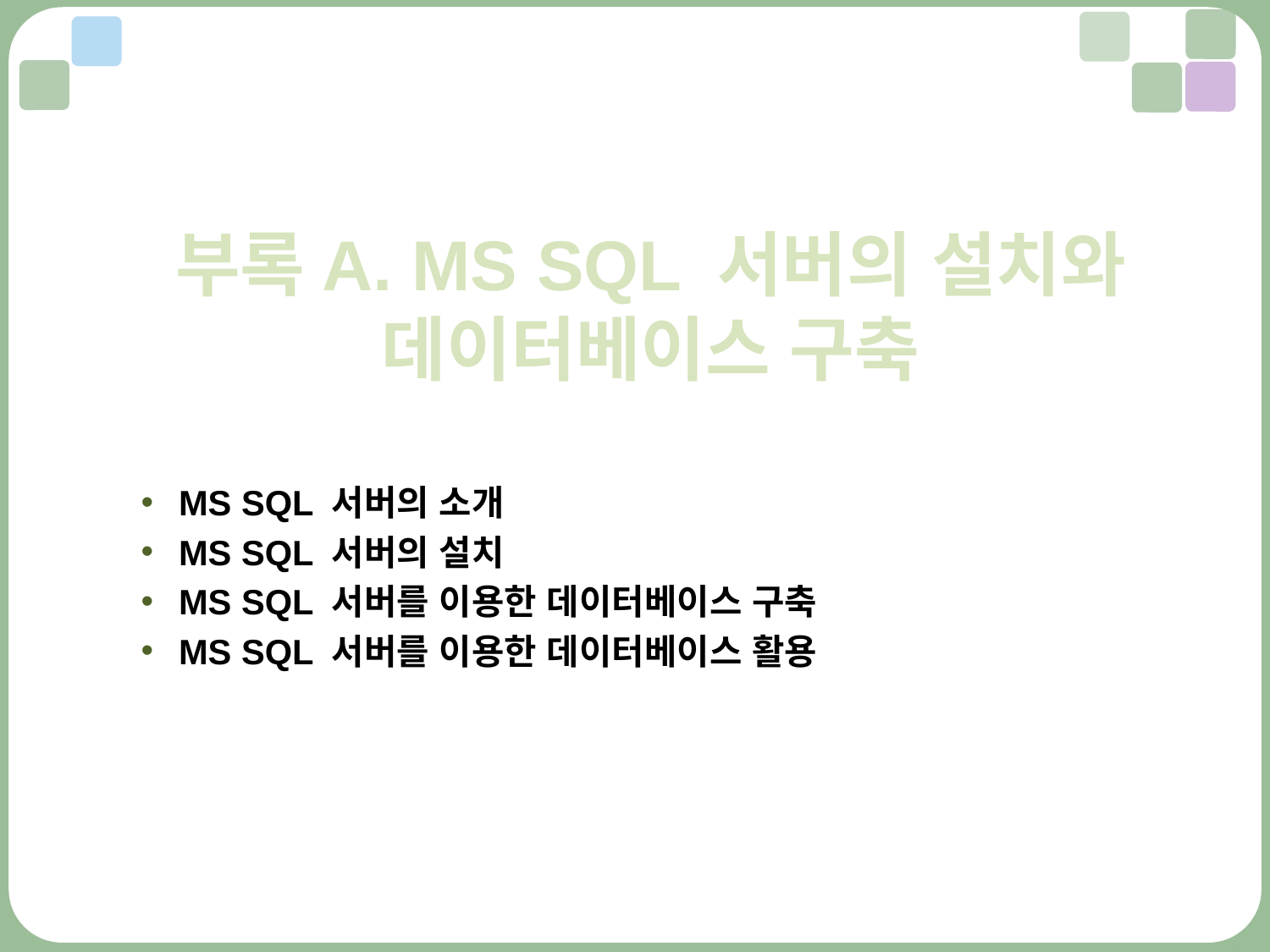

부록A. MS SQL 서버의 설치와
데이터베이스 구축

MS SQL 서버의 소개
MS SQL 서버의 설치
MS SQL 서버를 이용한 데이터베이스 구축
MS SQL 서버를 이용한 데이터베이스 활용